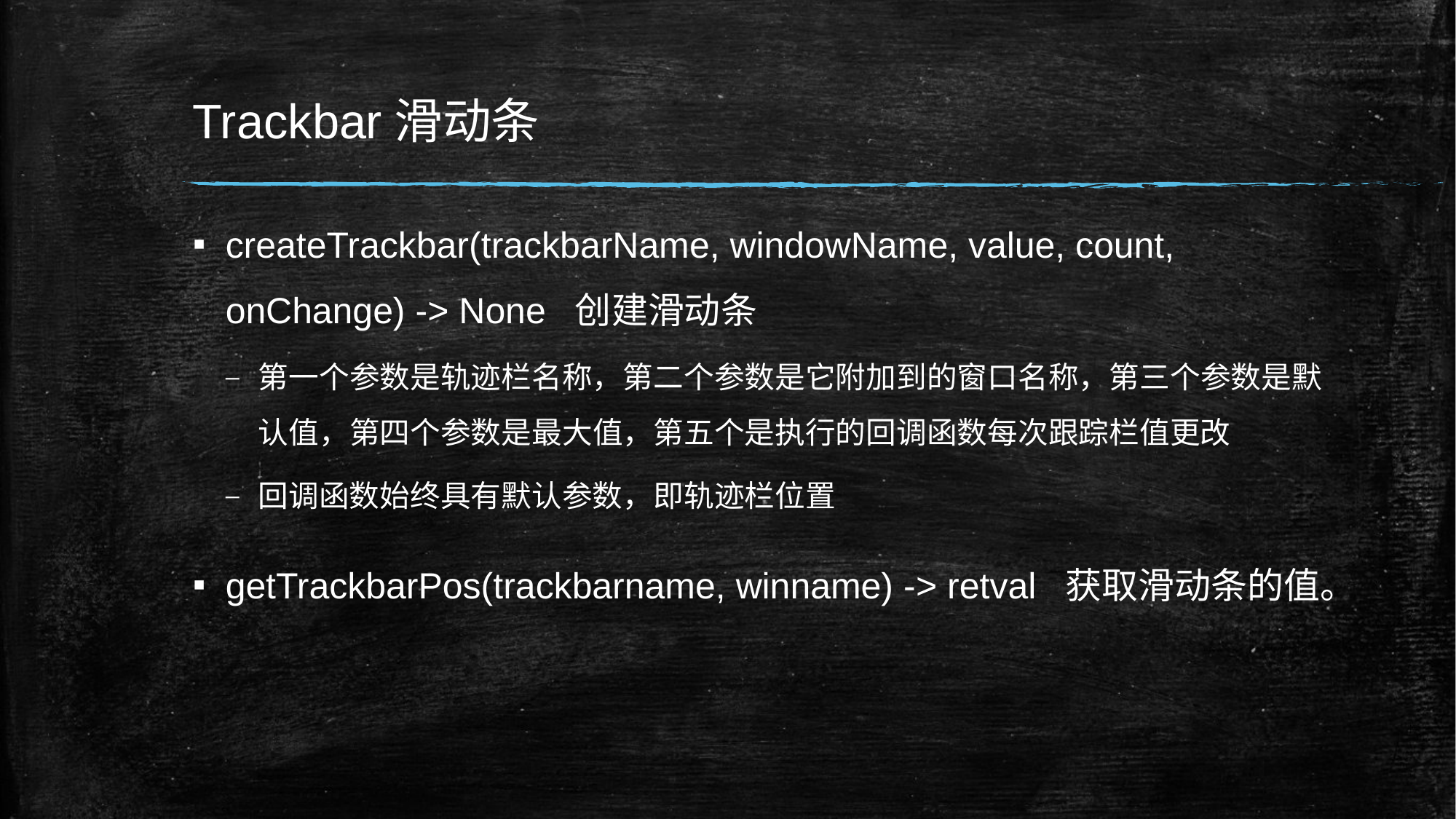

# Trackbar滑动条
createTrackbar(trackbarName, windowName, value, count, onChange) -> None  创建滑动条
第一个参数是轨迹栏名称，第二个参数是它附加到的窗口名称，第三个参数是默认值，第四个参数是最大值，第五个是执行的回调函数每次跟踪栏值更改
回调函数始终具有默认参数，即轨迹栏位置
getTrackbarPos(trackbarname, winname) -> retval  获取滑动条的值。